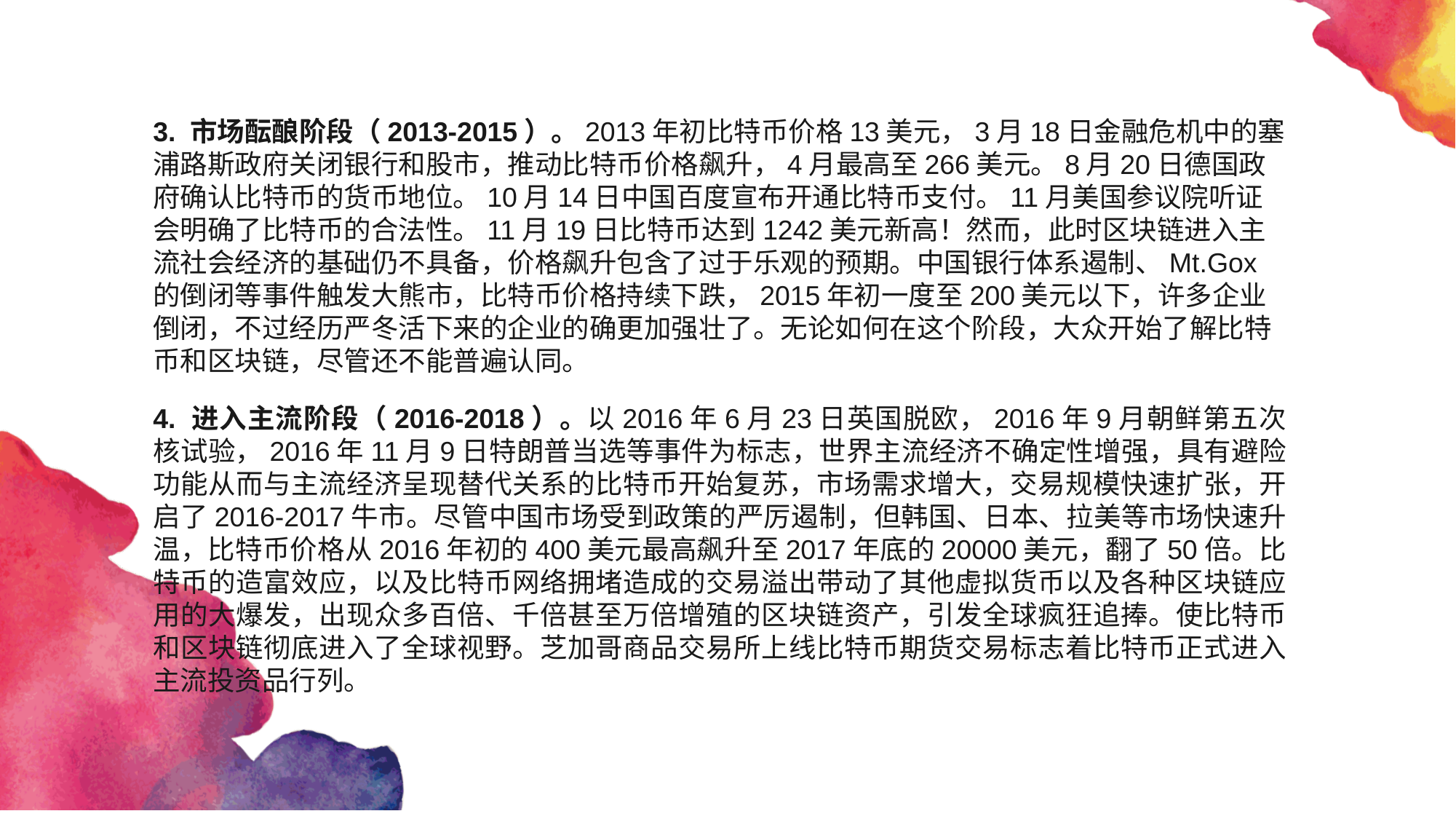

3. 市场酝酿阶段（2013-2015）。2013年初比特币价格13美元，3月18日金融危机中的塞浦路斯政府关闭银行和股市，推动比特币价格飙升，4月最高至266美元。8月20日德国政府确认比特币的货币地位。10月14日中国百度宣布开通比特币支付。11月美国参议院听证会明确了比特币的合法性。11月19日比特币达到1242美元新高！然而，此时区块链进入主流社会经济的基础仍不具备，价格飙升包含了过于乐观的预期。中国银行体系遏制、Mt.Gox的倒闭等事件触发大熊市，比特币价格持续下跌，2015年初一度至200美元以下，许多企业倒闭，不过经历严冬活下来的企业的确更加强壮了。无论如何在这个阶段，大众开始了解比特币和区块链，尽管还不能普遍认同。
4. 进入主流阶段（2016-2018）。以2016年6月23日英国脱欧，2016年9月朝鲜第五次核试验，2016年11月9日特朗普当选等事件为标志，世界主流经济不确定性增强，具有避险功能从而与主流经济呈现替代关系的比特币开始复苏，市场需求增大，交易规模快速扩张，开启了2016-2017牛市。尽管中国市场受到政策的严厉遏制，但韩国、日本、拉美等市场快速升温，比特币价格从2016年初的400美元最高飙升至2017年底的20000美元，翻了50倍。比特币的造富效应，以及比特币网络拥堵造成的交易溢出带动了其他虚拟货币以及各种区块链应用的大爆发，出现众多百倍、千倍甚至万倍增殖的区块链资产，引发全球疯狂追捧。使比特币和区块链彻底进入了全球视野。芝加哥商品交易所上线比特币期货交易标志着比特币正式进入主流投资品行列。